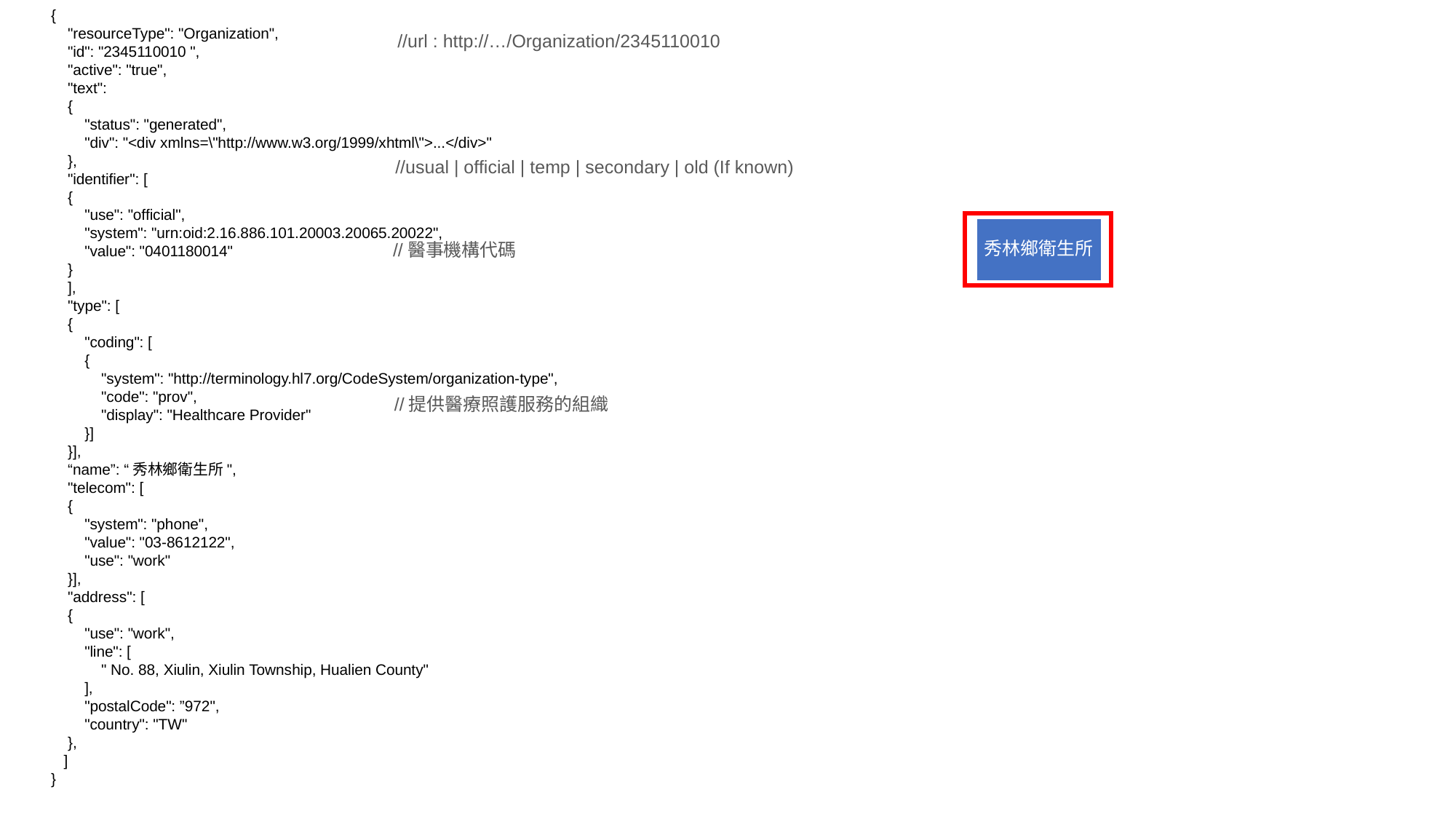

{
    "resourceType": "Organization",
    "id": "2345110010 ",
    "active": "true",
    "text":
    {
        "status": "generated",
        "div": "<div xmlns=\"http://www.w3.org/1999/xhtml\">...</div>"
    },
    "identifier": [
    {
        "use": "official",
        "system": "urn:oid:2.16.886.101.20003.20065.20022",
        "value": "0401180014"
    }
    ],
    "type": [
    {
        "coding": [
        {
            "system": "http://terminology.hl7.org/CodeSystem/organization-type",
            "code": "prov",
            "display": "Healthcare Provider"
        }]
    }],
    “name”: “秀林鄉衛生所",
    "telecom": [
    {
        "system": "phone",
        "value": "03-8612122",
        "use": "work"
    }],
    "address": [
    {
        "use": "work",
        "line": [
            " No. 88, Xiulin, Xiulin Township, Hualien County"
        ],
        "postalCode": ”972",
        "country": "TW"
    },
   ]
}
//url : http://…/Organization/2345110010
//usual | official | temp | secondary | old (If known)

秀林鄉衛生所
//醫事機構代碼
//提供醫療照護服務的組織